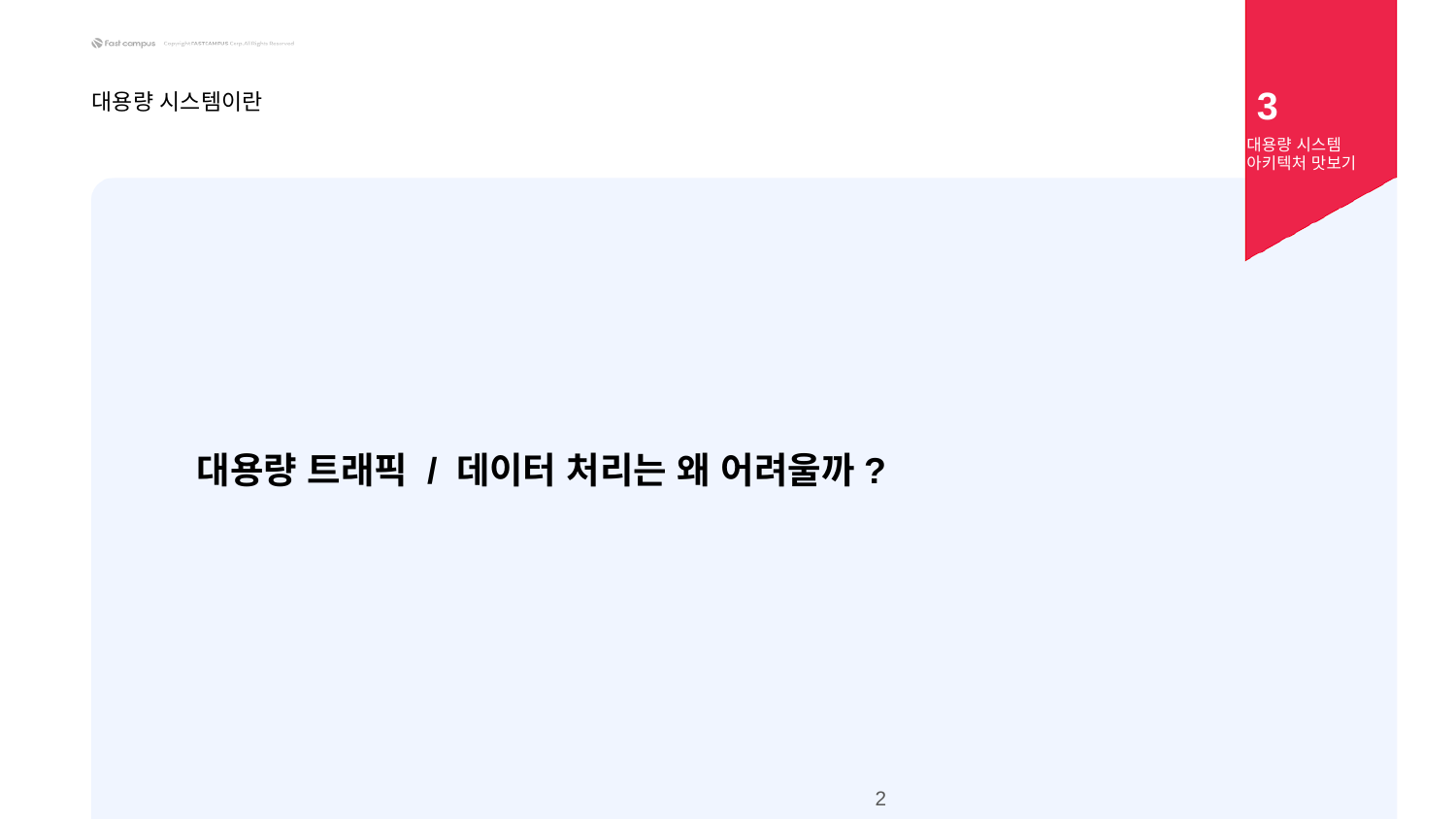

3
대용량 시스템이란
대용량 시스템 아키텍처 맛보기
대용량 트래픽 / 데이터 처리는 왜 어려울까?
2